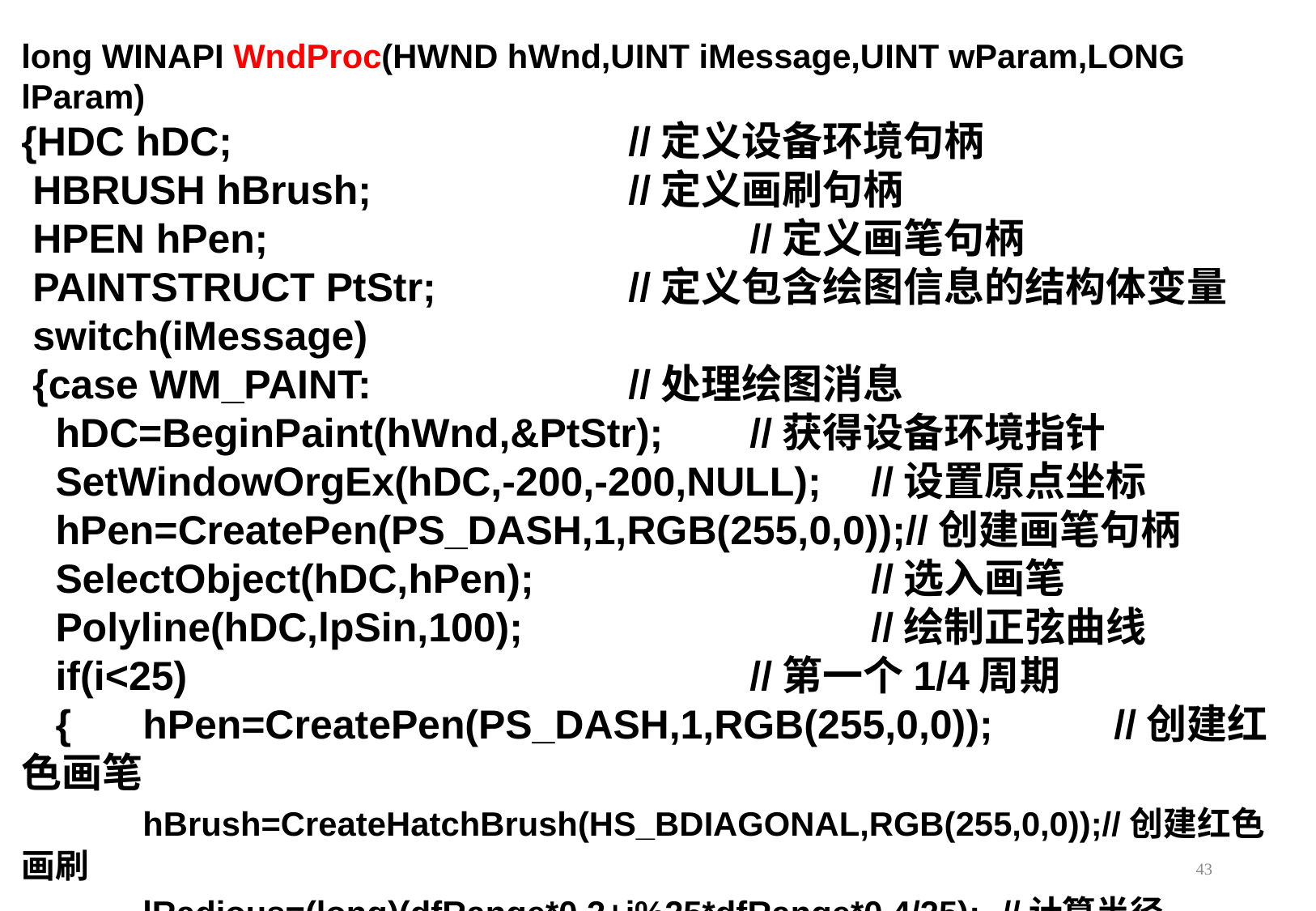

long WINAPI WndProc(HWND hWnd,UINT iMessage,UINT wParam,LONG lParam)
{HDC hDC;				//定义设备环境句柄
 HBRUSH hBrush;			//定义画刷句柄
 HPEN hPen;				//定义画笔句柄
 PAINTSTRUCT PtStr;		//定义包含绘图信息的结构体变量
 switch(iMessage)
 {case WM_PAINT:			//处理绘图消息
   hDC=BeginPaint(hWnd,&PtStr);	//获得设备环境指针
   SetWindowOrgEx(hDC,-200,-200,NULL);	//设置原点坐标
   hPen=CreatePen(PS_DASH,1,RGB(255,0,0));//创建画笔句柄
   SelectObject(hDC,hPen);			//选入画笔
   Polyline(hDC,lpSin,100);			//绘制正弦曲线
   if(i<25) 					//第一个1/4周期
   {	hPen=CreatePen(PS_DASH,1,RGB(255,0,0));	//创建红色画笔
	hBrush=CreateHatchBrush(HS_BDIAGONAL,RGB(255,0,0));//创建红色画刷
	lRadious=(long)(dfRange*0.2+i%25*dfRange*0.4/25);	 //计算半径
   }
43